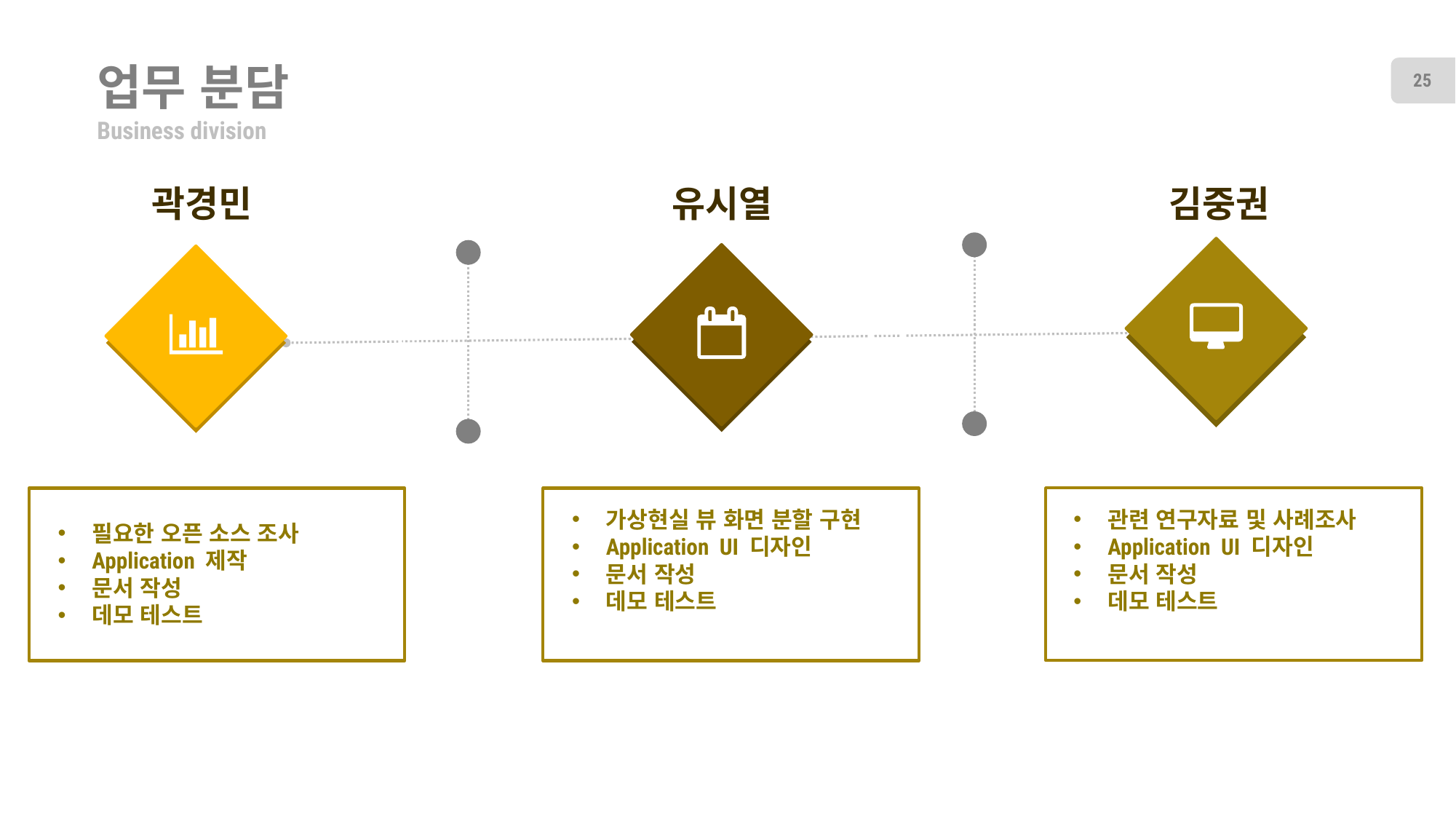

# 업무 분담
25
Business division
김중권
유시열
곽경민

가상현실 뷰 화면 분할 구현
Application  UI 디자인
문서 작성
데모 테스트
관련 연구자료 및 사례조사
Application  UI 디자인
문서 작성
데모 테스트
필요한 오픈 소스 조사
Application 제작
문서 작성
데모 테스트